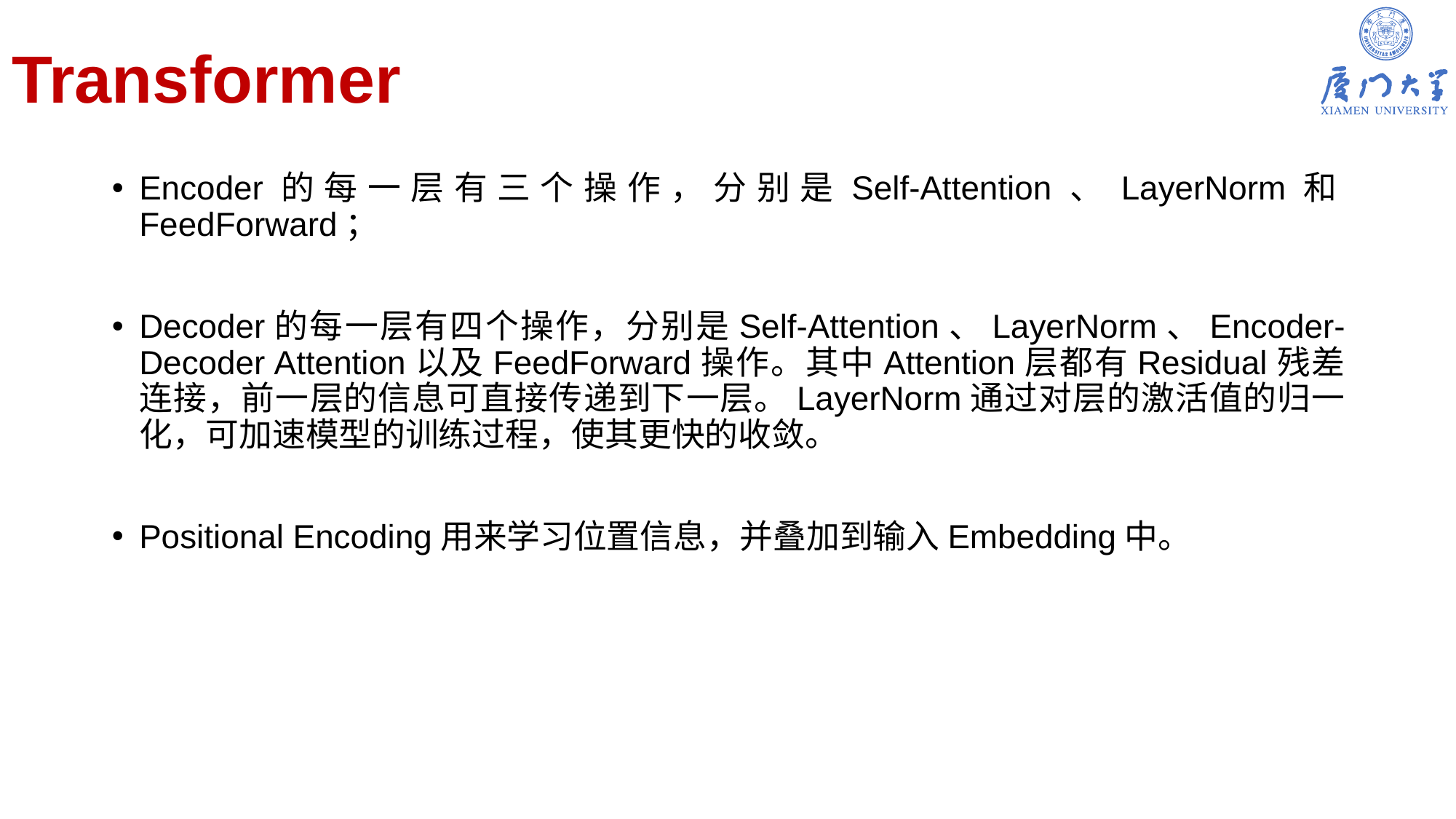

# Transformer
Encoder的每一层有三个操作，分别是Self-Attention、LayerNorm和FeedForward；

Decoder的每一层有四个操作，分别是Self-Attention、LayerNorm、Encoder-Decoder Attention以及FeedForward操作。其中Attention层都有Residual残差连接，前一层的信息可直接传递到下一层。LayerNorm通过对层的激活值的归一化，可加速模型的训练过程，使其更快的收敛。

Positional Encoding用来学习位置信息，并叠加到输入Embedding中。